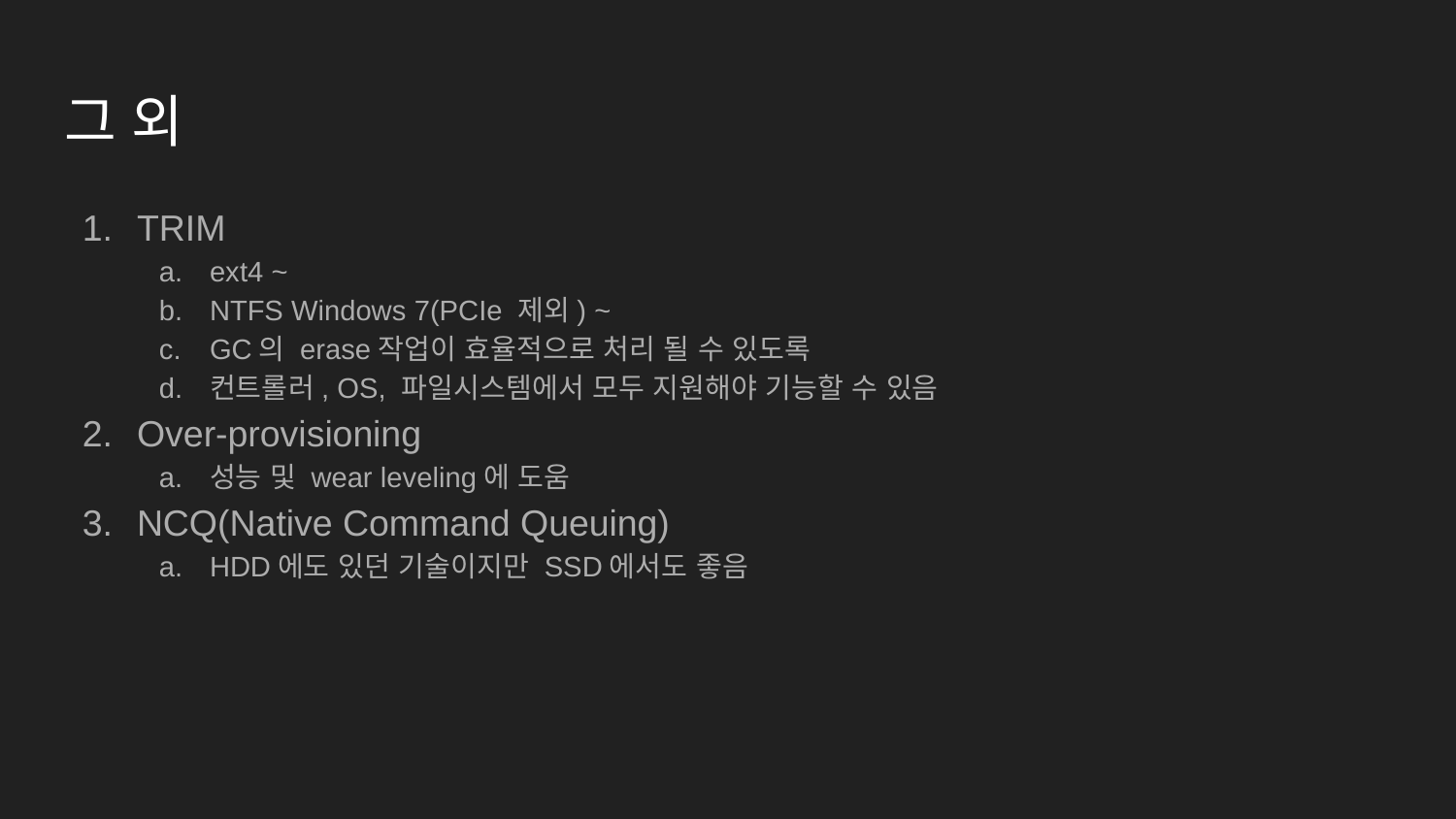

# 그 외
TRIM
ext4 ~
NTFS Windows 7(PCIe 제외) ~
GC의 erase작업이 효율적으로 처리 될 수 있도록
컨트롤러, OS, 파일시스템에서 모두 지원해야 기능할 수 있음
Over-provisioning
성능 및 wear leveling에 도움
NCQ(Native Command Queuing)
HDD에도 있던 기술이지만 SSD에서도 좋음